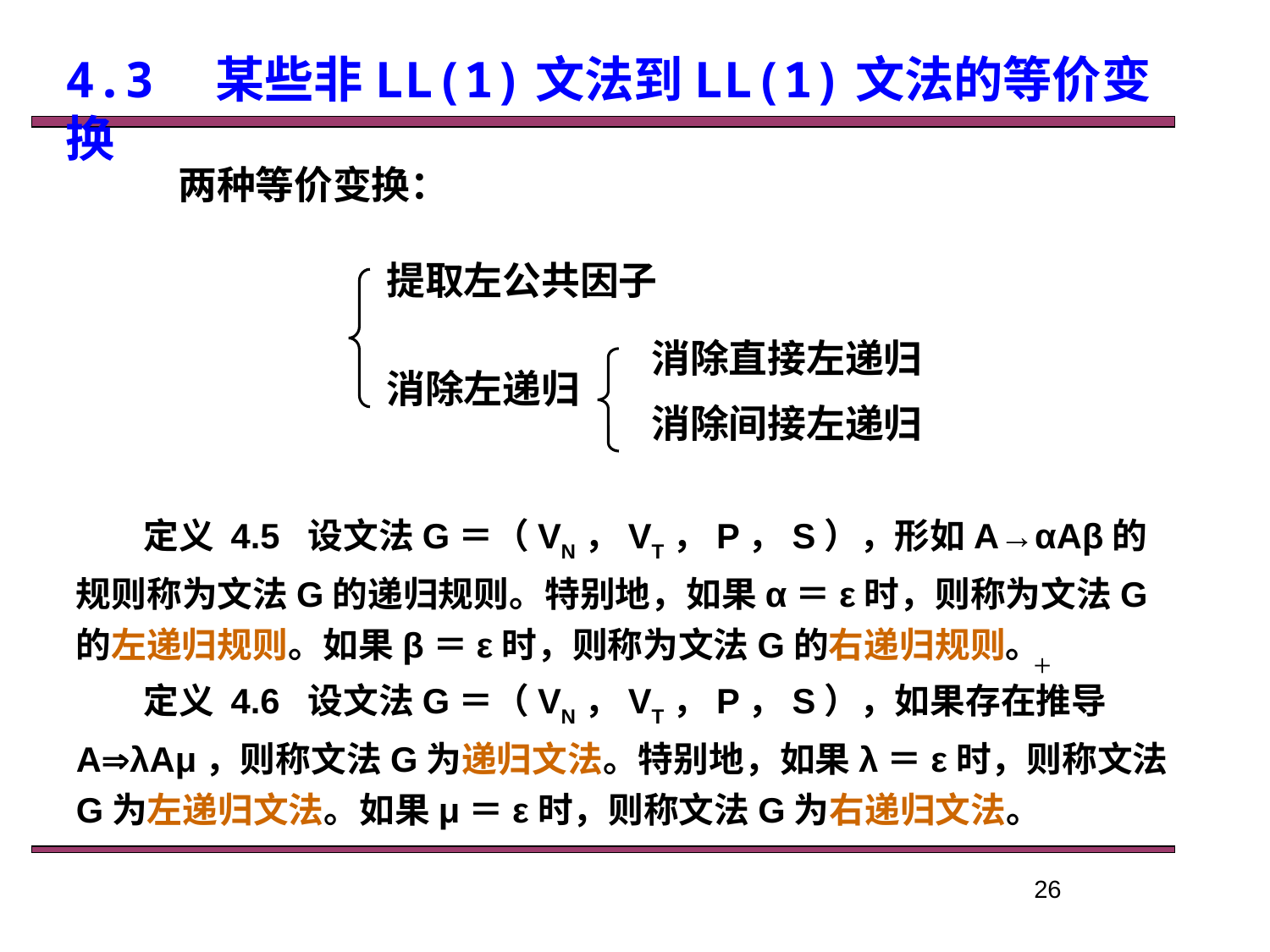

# 4.3　某些非LL(1)文法到LL(1)文法的等价变换
两种等价变换：
 提取左公共因子

 消除左递归

消除直接左递归
消除间接左递归

定义 4.5  设文法G＝（VN，VT，P，S），形如A→αAβ的规则称为文法G的递归规则。特别地，如果α＝ε时，则称为文法G的左递归规则。如果β＝ε时，则称为文法G的右递归规则。
定义 4.6  设文法G＝（VN，VT，P，S），如果存在推导A⇒λAμ，则称文法G为递归文法。特别地，如果λ＝ε时，则称文法G为左递归文法。如果μ＝ε时，则称文法G为右递归文法。
+
26